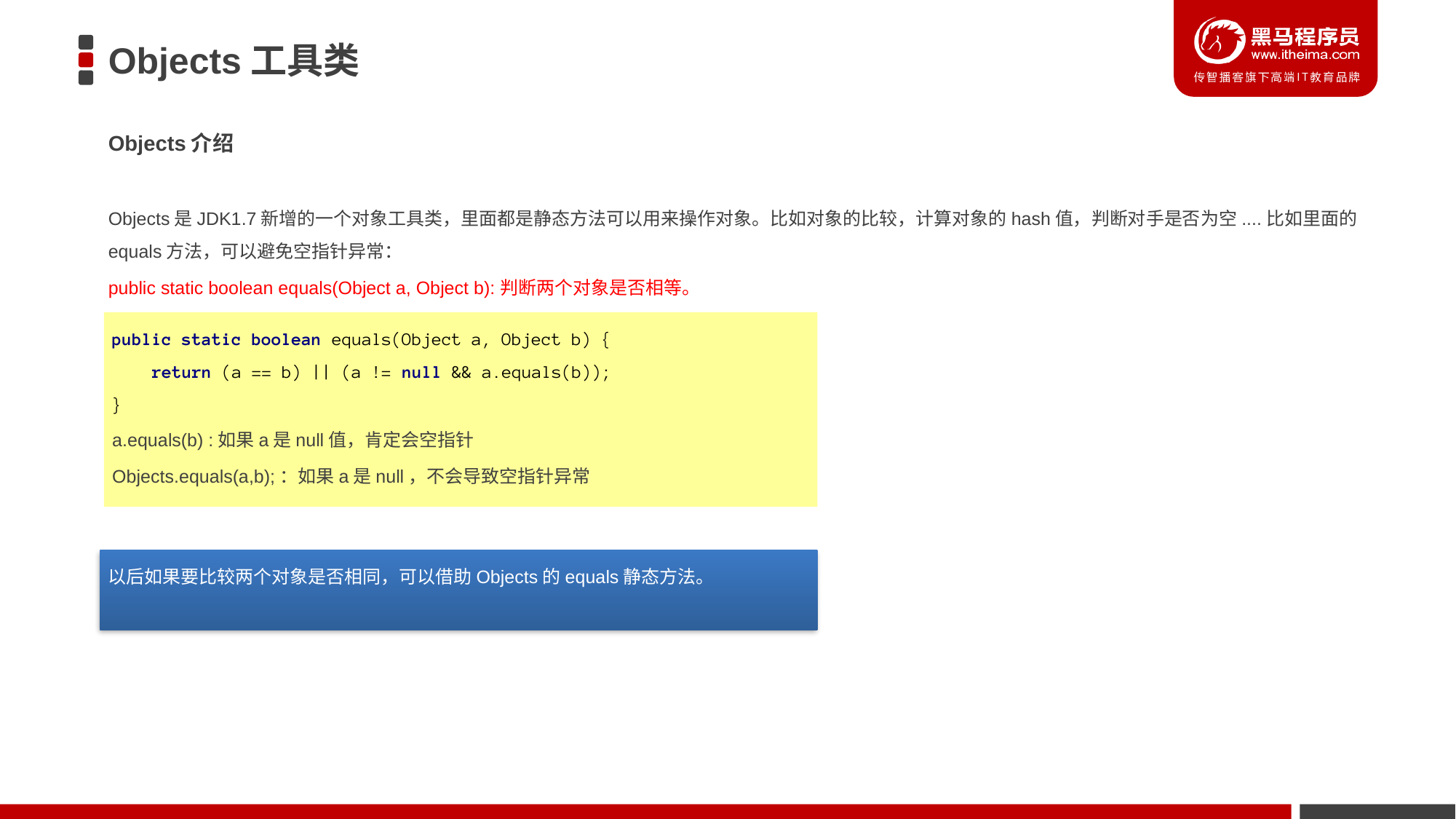

# Objects工具类
Objects介绍
Objects是JDK1.7新增的一个对象工具类，里面都是静态方法可以用来操作对象。比如对象的比较，计算对象的hash值，判断对手是否为空....比如里面的equals方法，可以避免空指针异常：
public static boolean equals(Object a, Object b):判断两个对象是否相等。
public static boolean equals(Object a, Object b) {
    return (a == b) || (a != null && a.equals(b));
}
a.equals(b) :如果a是null值，肯定会空指针
Objects.equals(a,b);：如果a是null，不会导致空指针异常
以后如果要比较两个对象是否相同，可以借助Objects的equals静态方法。